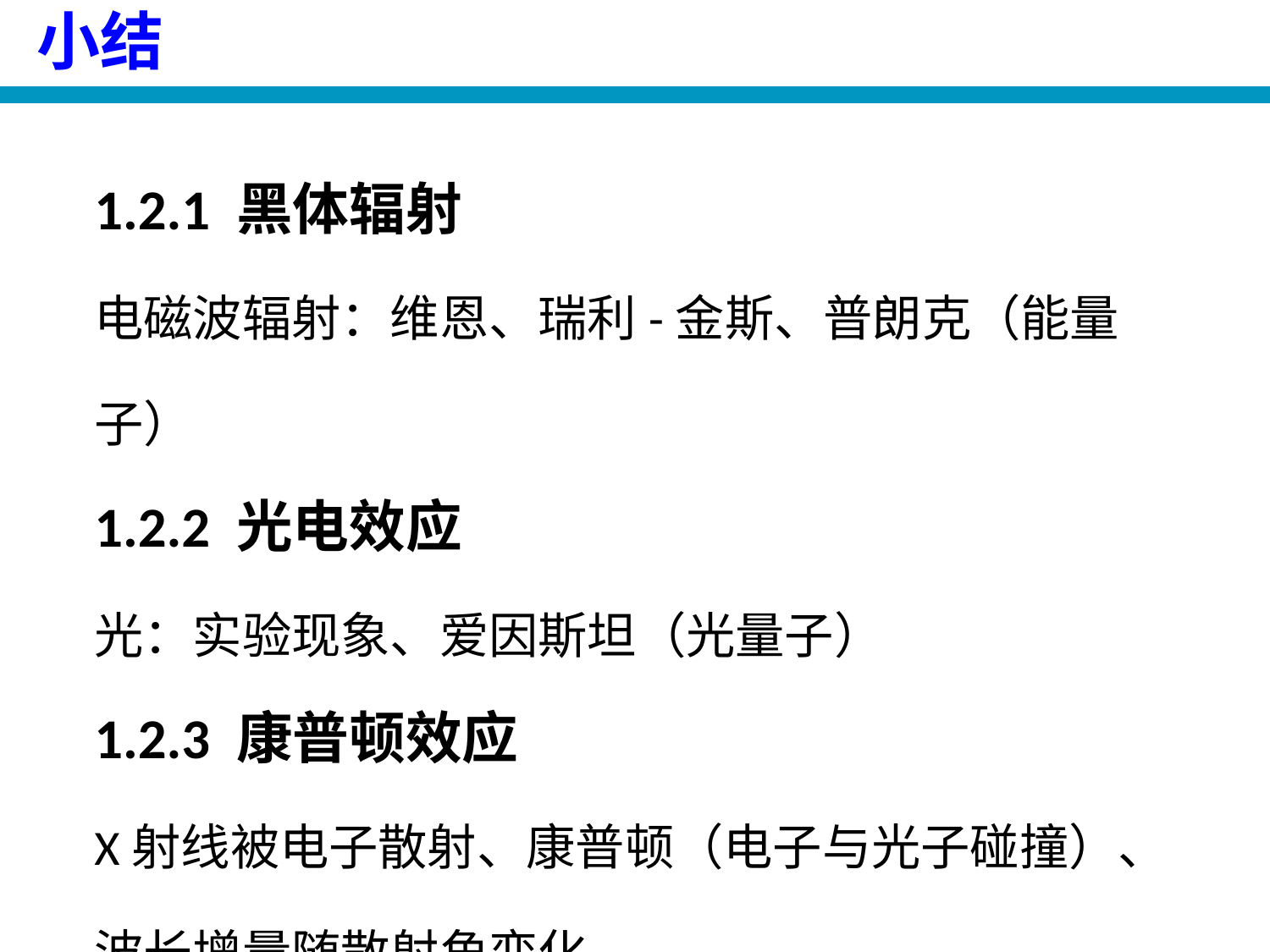

小结
1.2.1 黑体辐射
电磁波辐射：维恩、瑞利-金斯、普朗克（能量子）
1.2.2 光电效应
光：实验现象、爱因斯坦（光量子）
1.2.3 康普顿效应
X射线被电子散射、康普顿（电子与光子碰撞）、波长增量随散射角变化